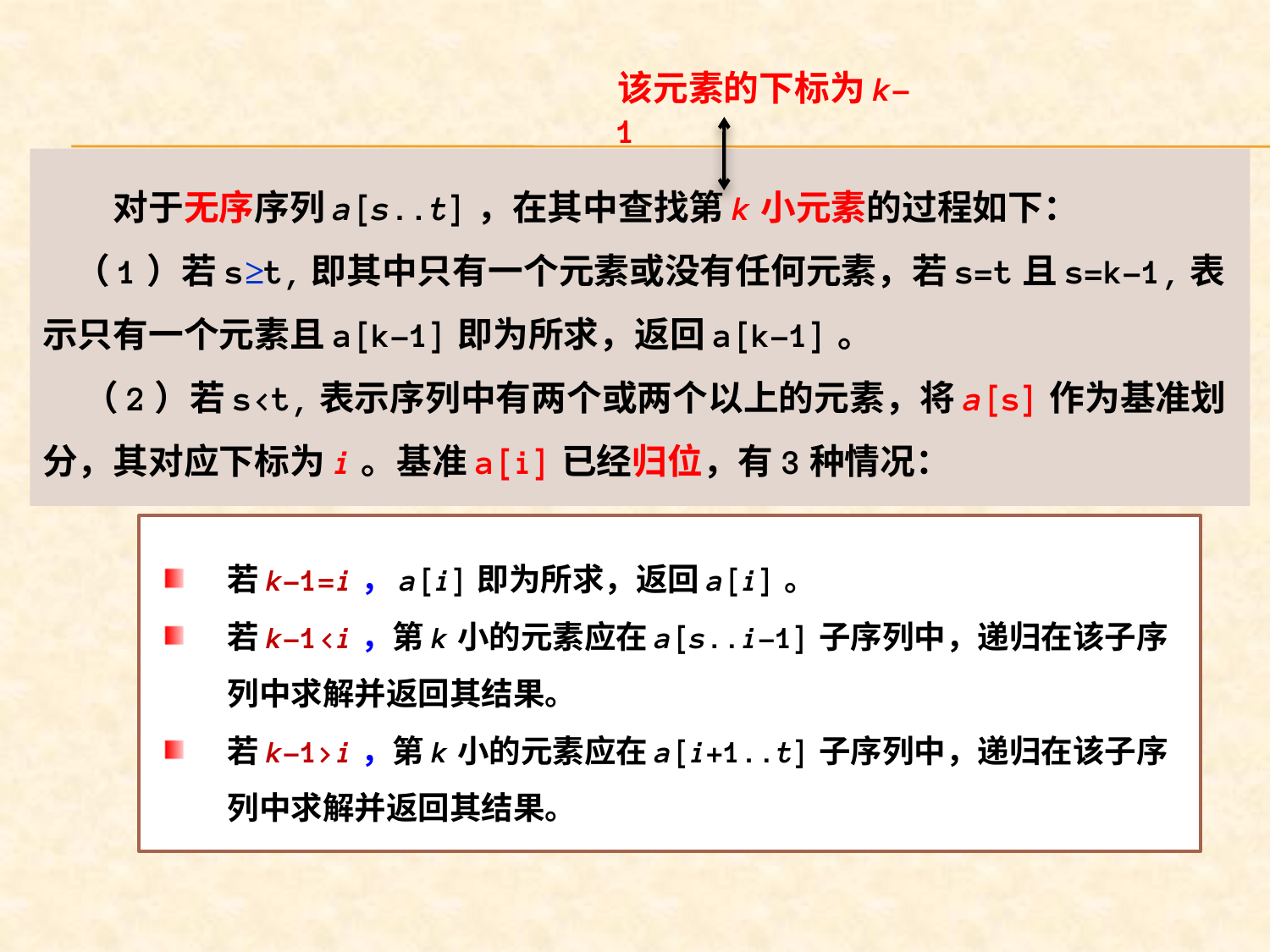

该元素的下标为k-1
　　对于无序序列a[s..t]，在其中查找第k小元素的过程如下：
   （1）若s≥t,即其中只有一个元素或没有任何元素，若s=t且s=k-1,表示只有一个元素且a[k-1]即为所求，返回a[k-1]。
    （2）若s<t,表示序列中有两个或两个以上的元素，将a[s]作为基准划分，其对应下标为i。基准a[i]已经归位，有3种情况：
若k-1=i，a[i]即为所求，返回a[i]。
若k-1<i，第k小的元素应在a[s..i-1]子序列中，递归在该子序列中求解并返回其结果。
若k-1>i，第k小的元素应在a[i+1..t]子序列中，递归在该子序列中求解并返回其结果。